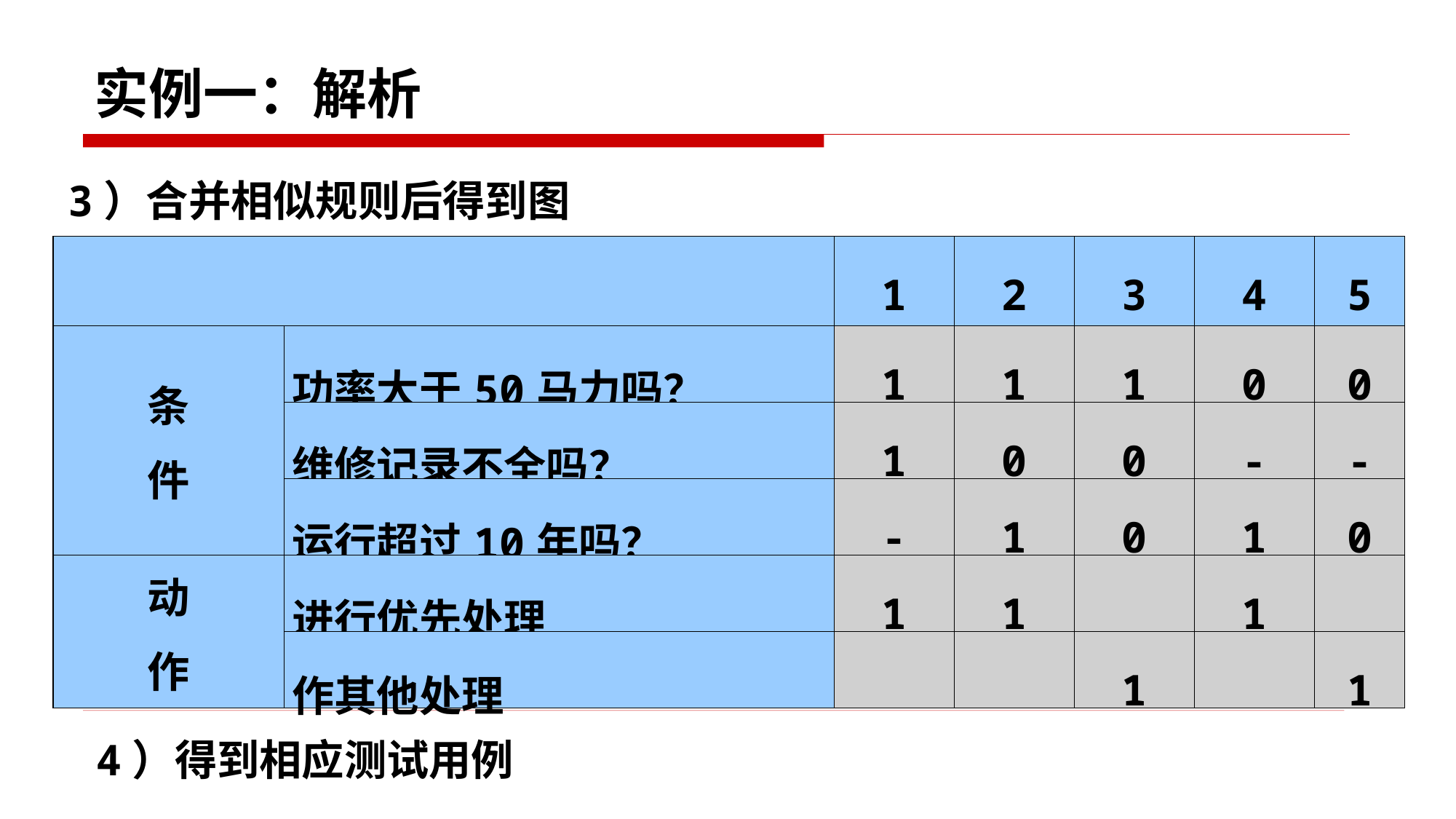

# 实例一：解析

3）合并相似规则后得到图
|  |  | 1 | 2 | 3 | 4 | 5 |
| --- | --- | --- | --- | --- | --- | --- |
| 条 件 | 功率大于50马力吗？ | 1 | 1 | 1 | 0 | 0 |
|  | 维修记录不全吗？ | 1 | 0 | 0 | - | - |
|  | 运行超过10年吗？ | - | 1 | 0 | 1 | 0 |
| 动 作 | 进行优先处理 | 1 | 1 |  | 1 |  |
|  | 作其他处理 |  |  | 1 |  | 1 |
4）得到相应测试用例